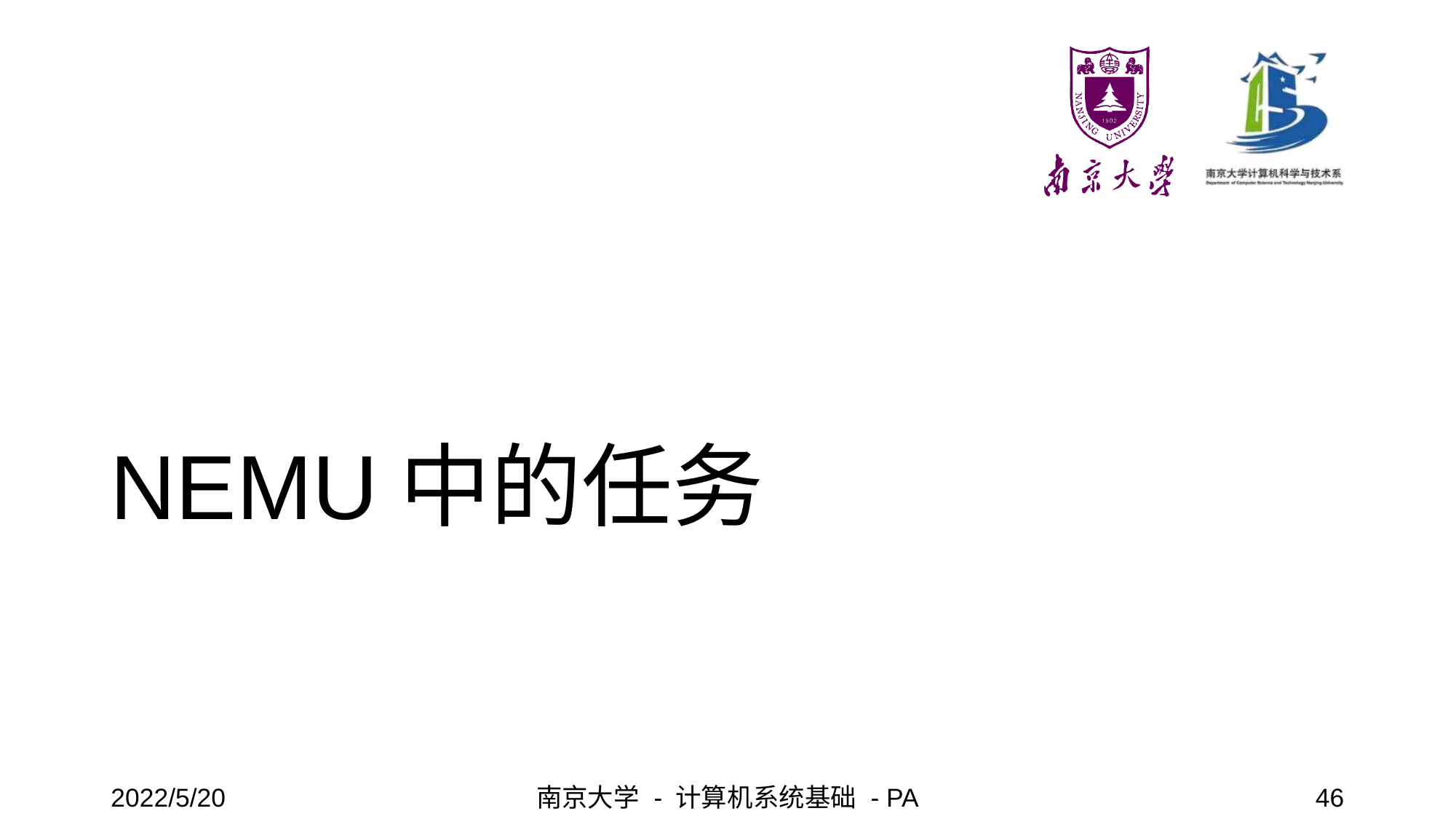

# NEMU中的任务

2022/5/20
南京大学 - 计算机系统基础 - PA
46